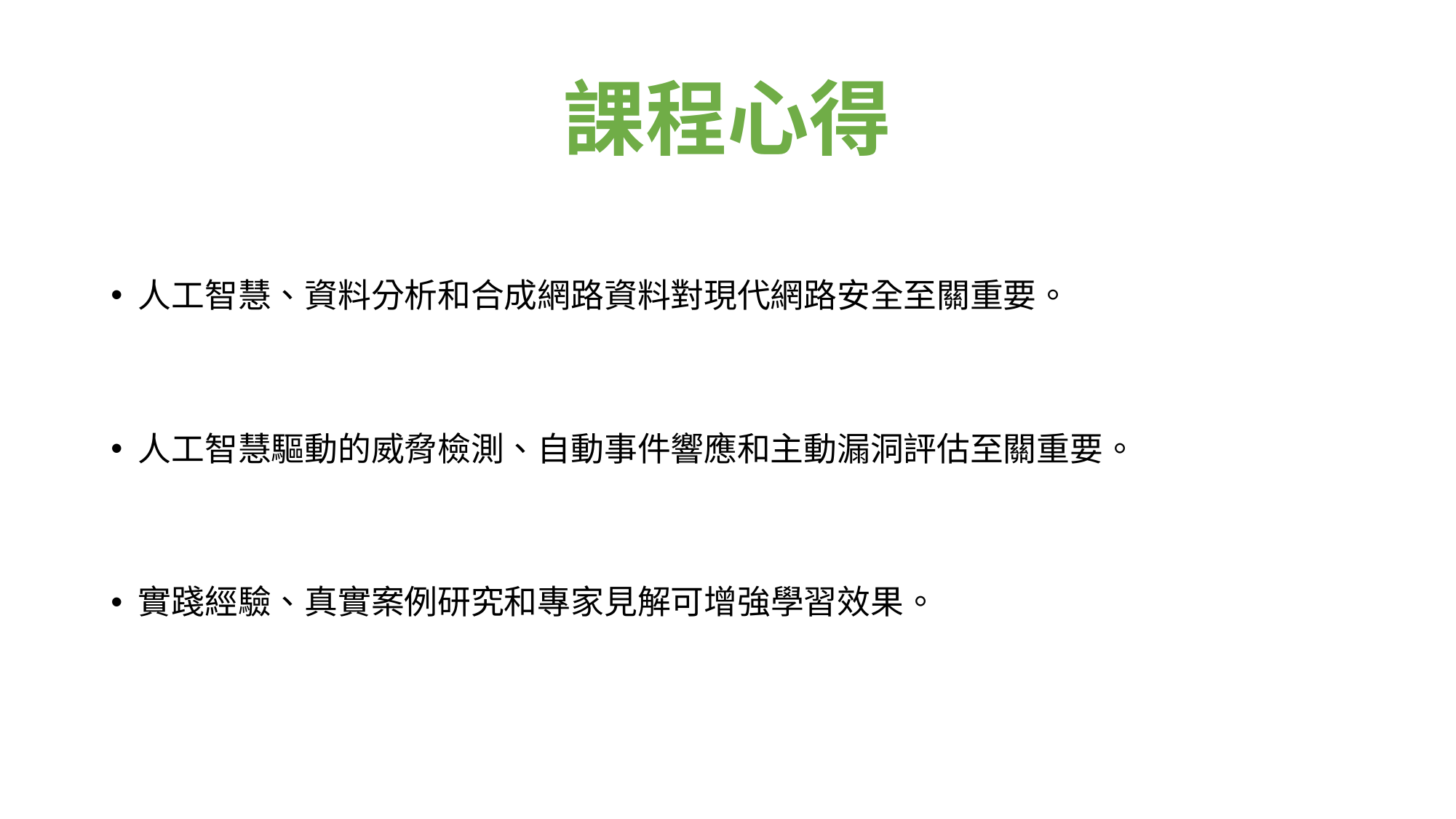

# 課程心得

人工智慧、資料分析和合成網路資料對現代網路安全至關重要。

人工智慧驅動的威脅檢測、自動事件響應和主動漏洞評估至關重要。

實踐經驗、真實案例研究和專家見解可增強學習效果。